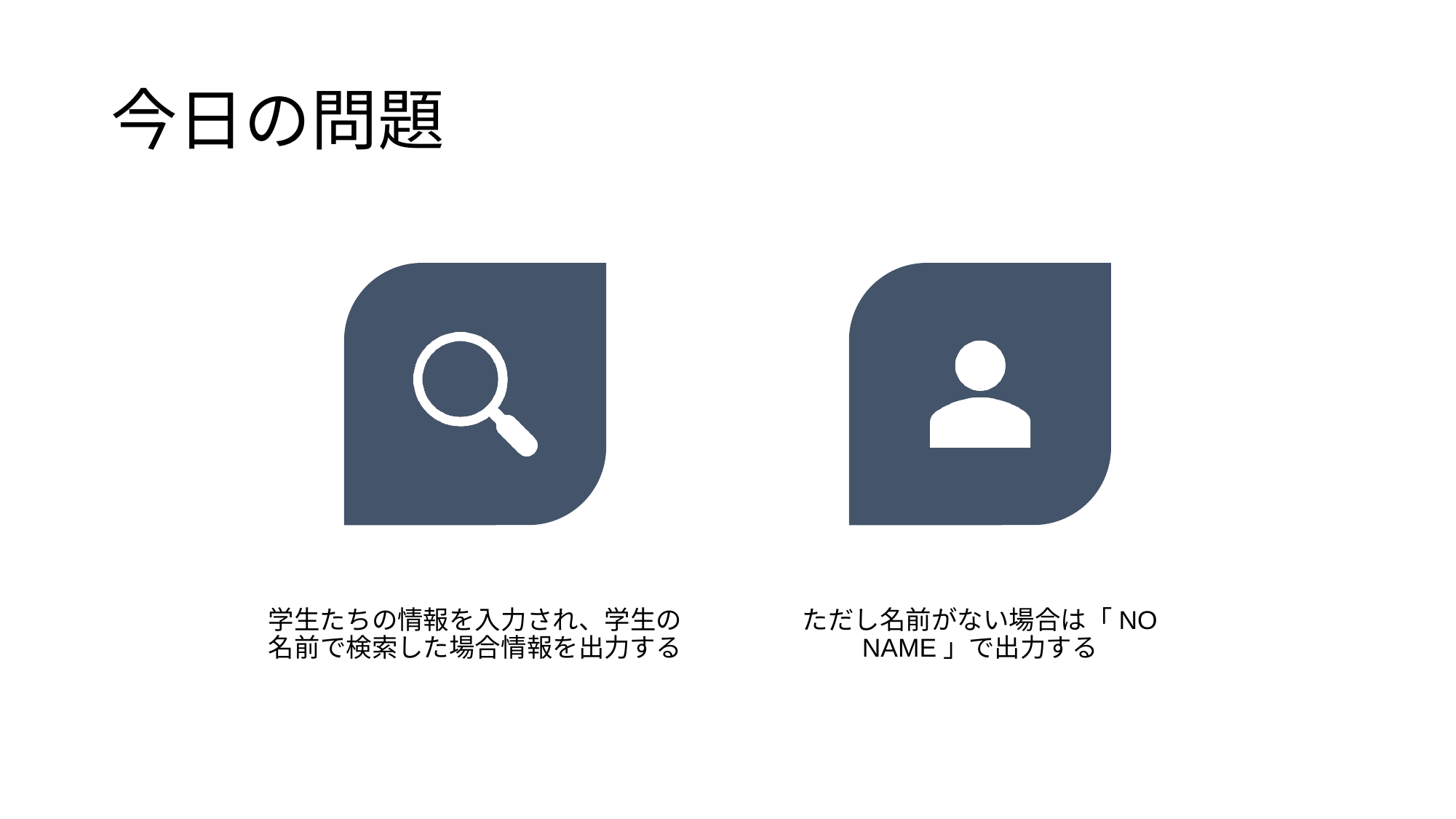

# 今日の問題
学生たちの情報を入力され、学生の名前で検索した場合情報を出力する
ただし名前がない場合は「NO NAME」で出力する